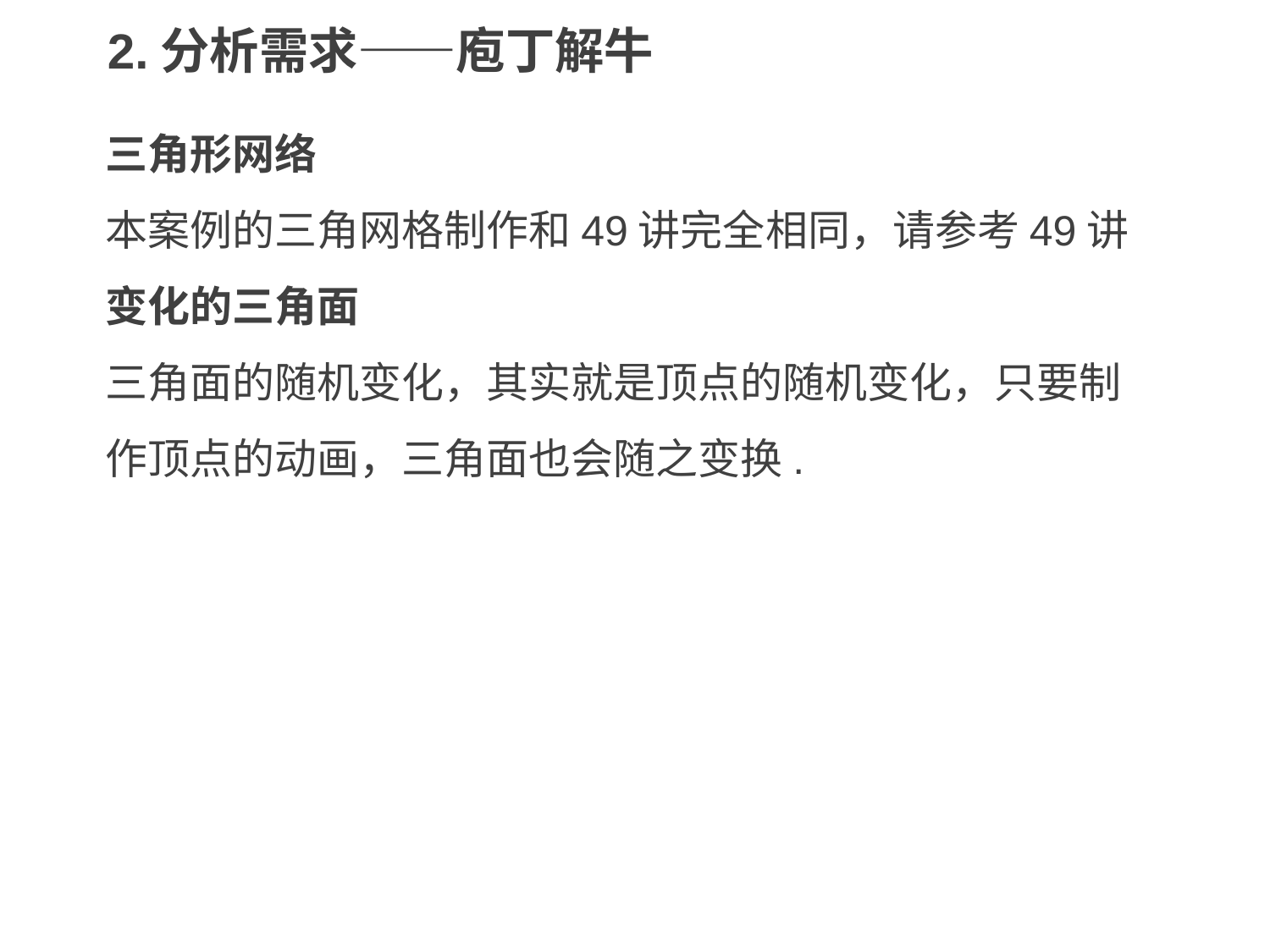

2.分析需求——庖丁解牛
三角形网络
本案例的三角网格制作和49讲完全相同，请参考49讲
变化的三角面
三角面的随机变化，其实就是顶点的随机变化，只要制作顶点的动画，三角面也会随之变换.